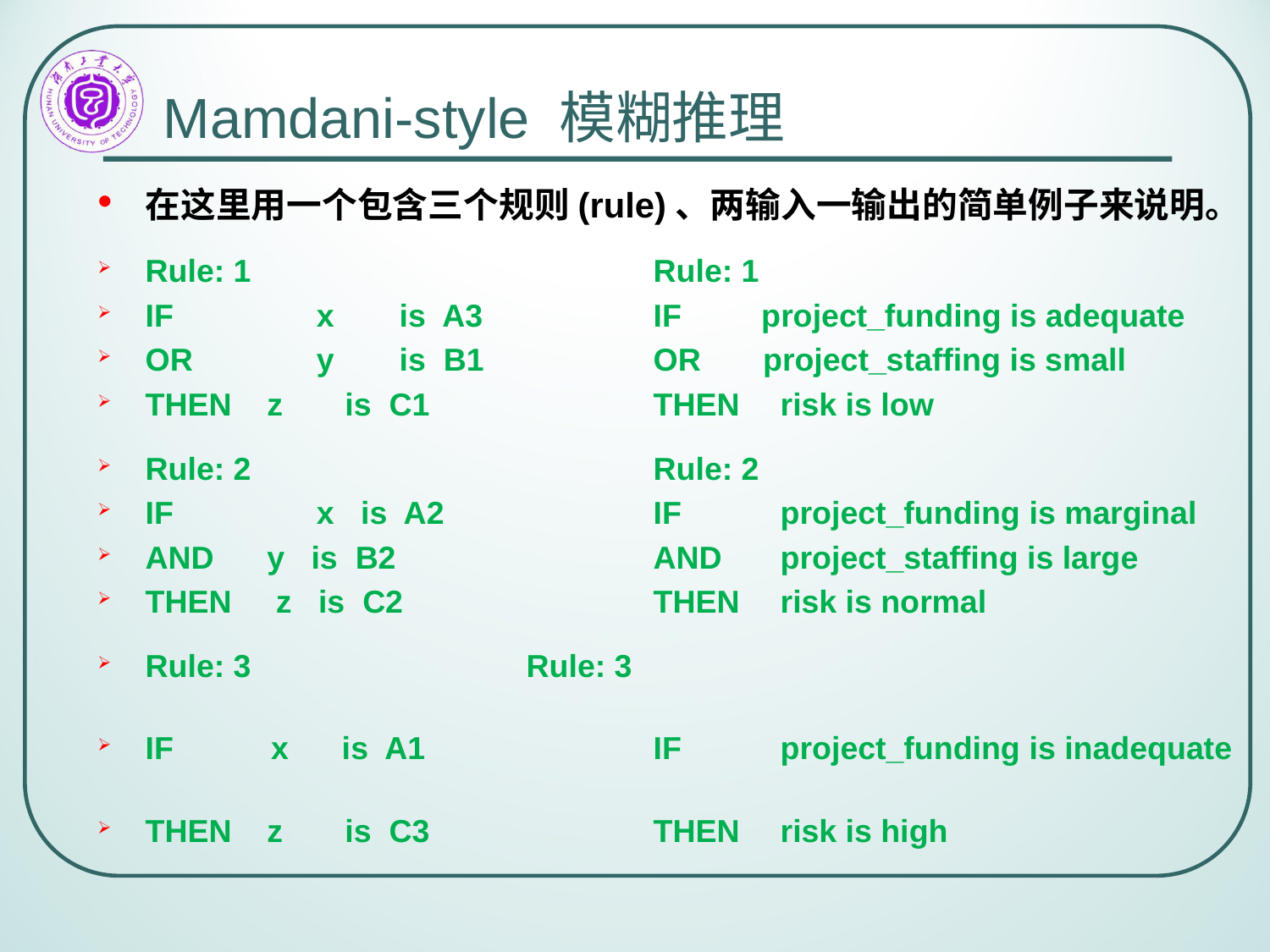

# Mamdani-style 模糊推理
在这里用一个包含三个规则(rule)、两输入一输出的简单例子来说明。

Rule: 1                                  	Rule: 1
IF	     x	is  A3    		IF         project_funding is adequate
OR	     y  	is  B1                 	OR       project_staffing is small
THEN    z       is  C1                 	THEN	risk is low

Rule: 2                                   	Rule: 2
IF	     x   is  A2       		IF        	project_funding is marginal
AND      y   is  B2       		AND    	project_staffing is large
THEN     z   is  C2      		THEN 	risk is normal

Rule: 3                              	Rule: 3
IF           x      is  A1                 	IF	project_funding is inadequate
THEN    z       is  C3                	THEN	risk is high